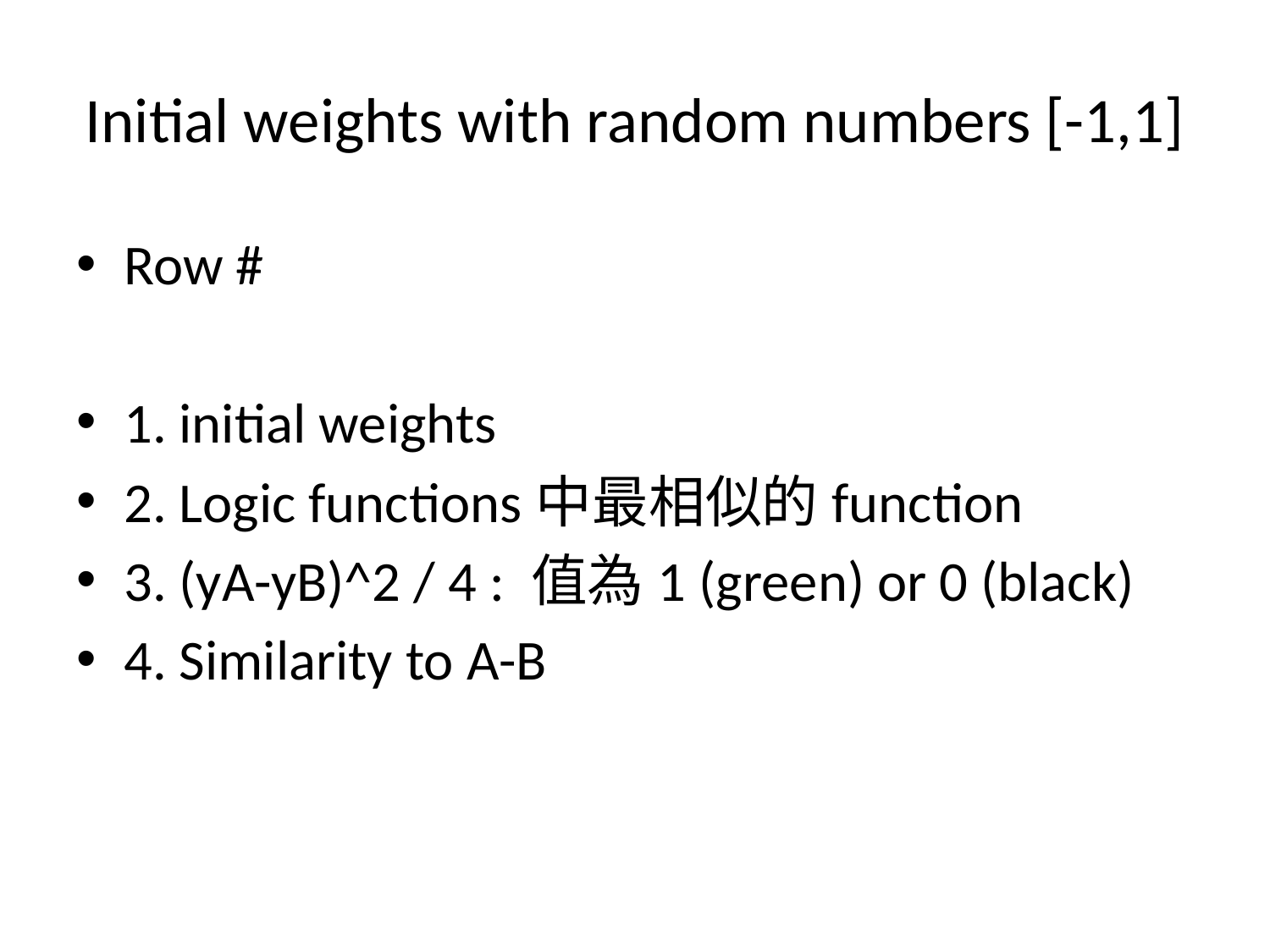

# Initial weights with random numbers [-1,1]
Row #

1. initial weights
2. Logic functions中最相似的function
3. (yA-yB)^2 / 4 : 值為1 (green) or 0 (black)
4. Similarity to A-B